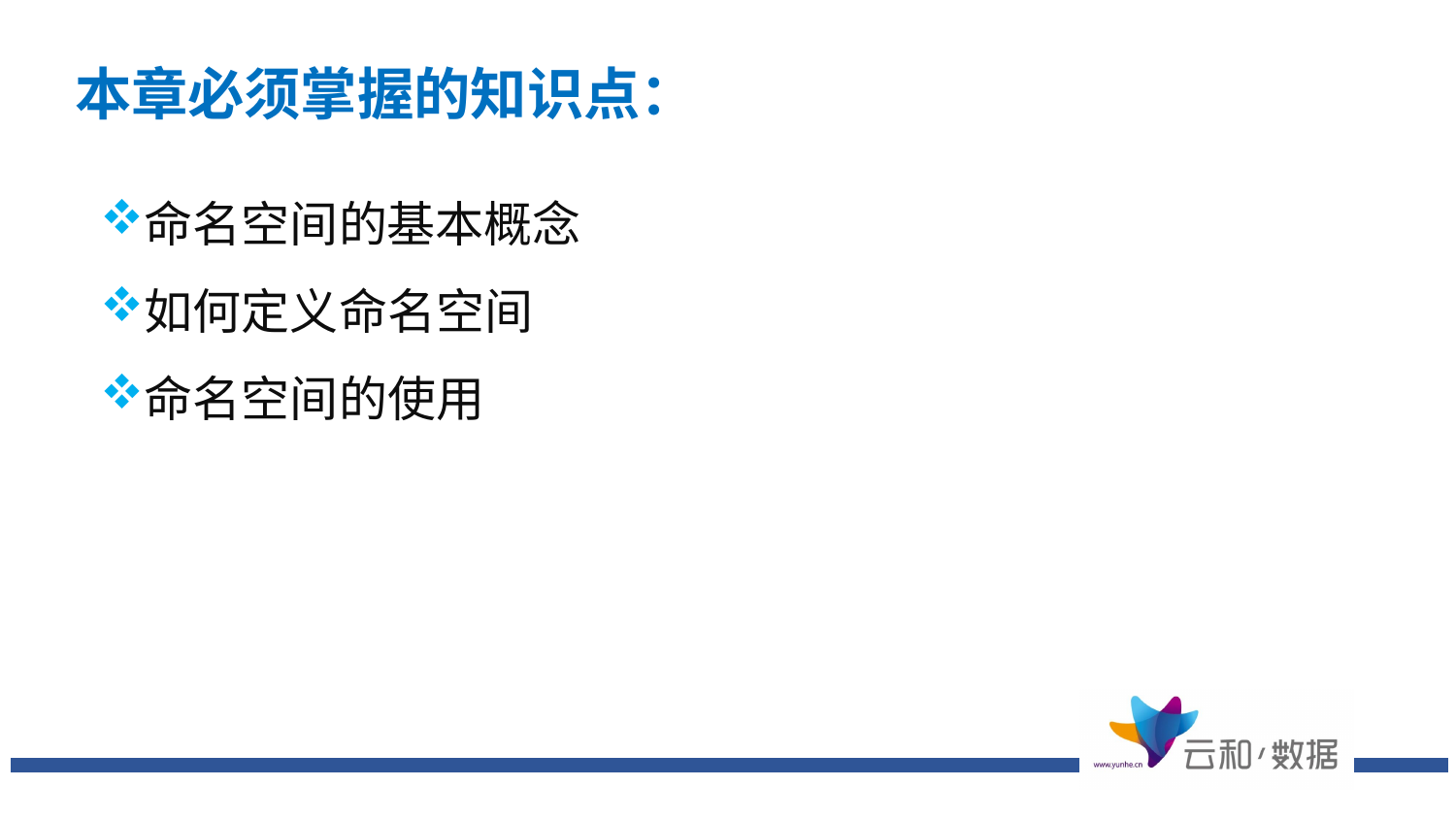

本章必须掌握的知识点：
命名空间的基本概念
如何定义命名空间
命名空间的使用

17